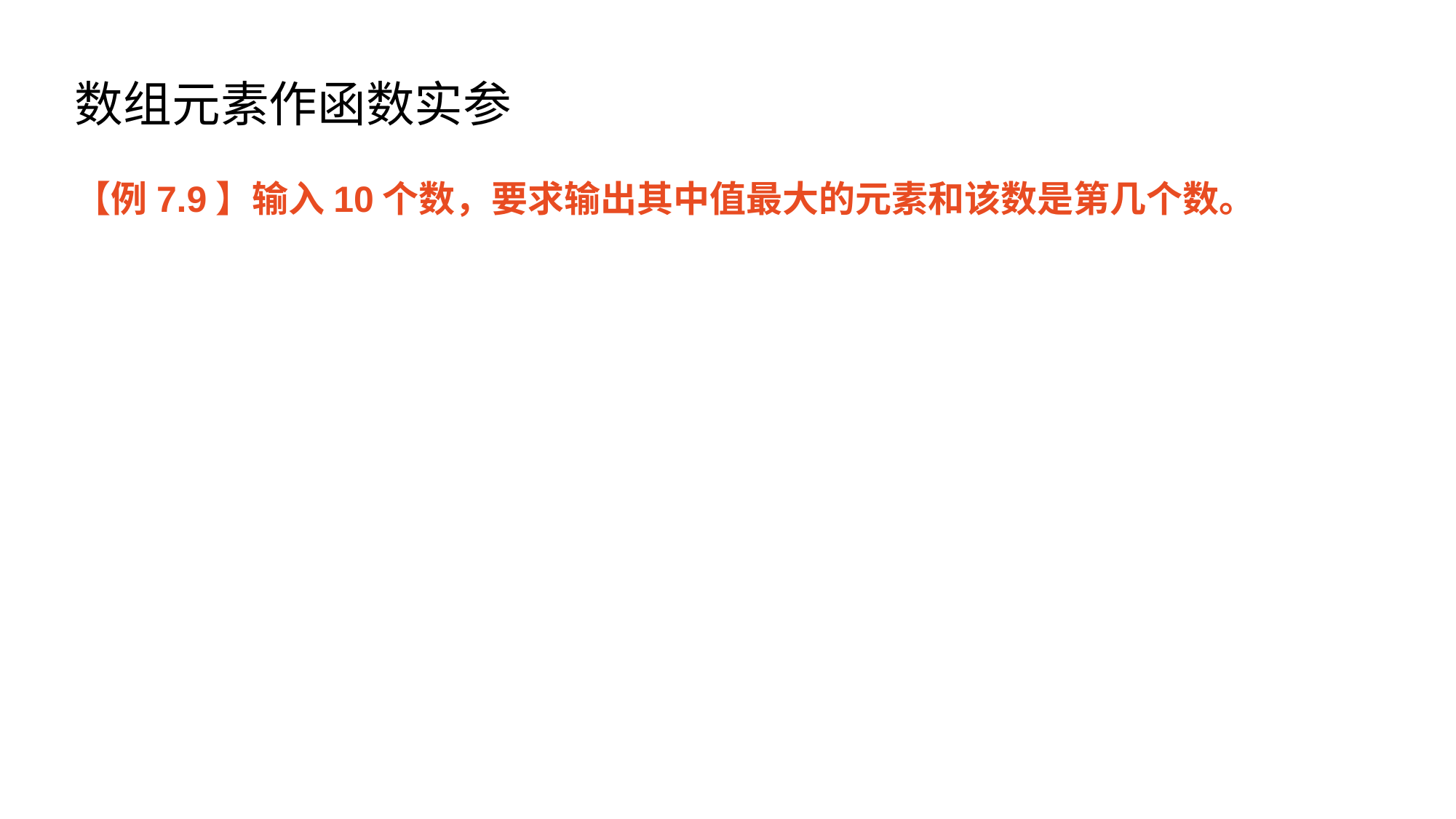

# 数组元素作函数实参
【例7.9】输入10个数，要求输出其中值最大的元素和该数是第几个数。